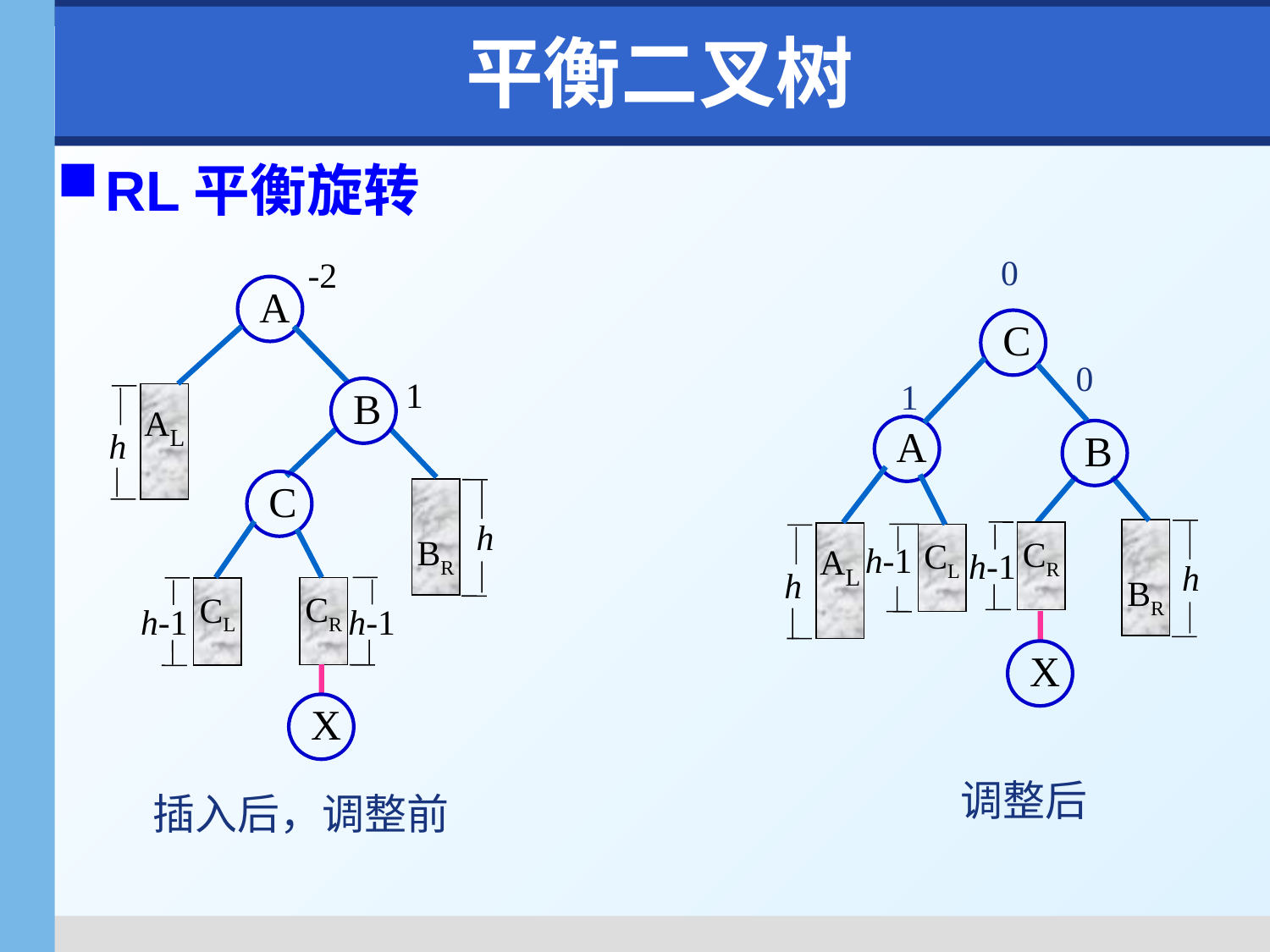

# 平衡二叉树
RL平衡旋转

0
0
1
-2
A

1
B
AL

h

C

BR

h

CR

CL

h-1
h-1

X
C

A
B

BR

CR
AL

CL

h-1
h-1
h
h

X
调整后
插入后，调整前